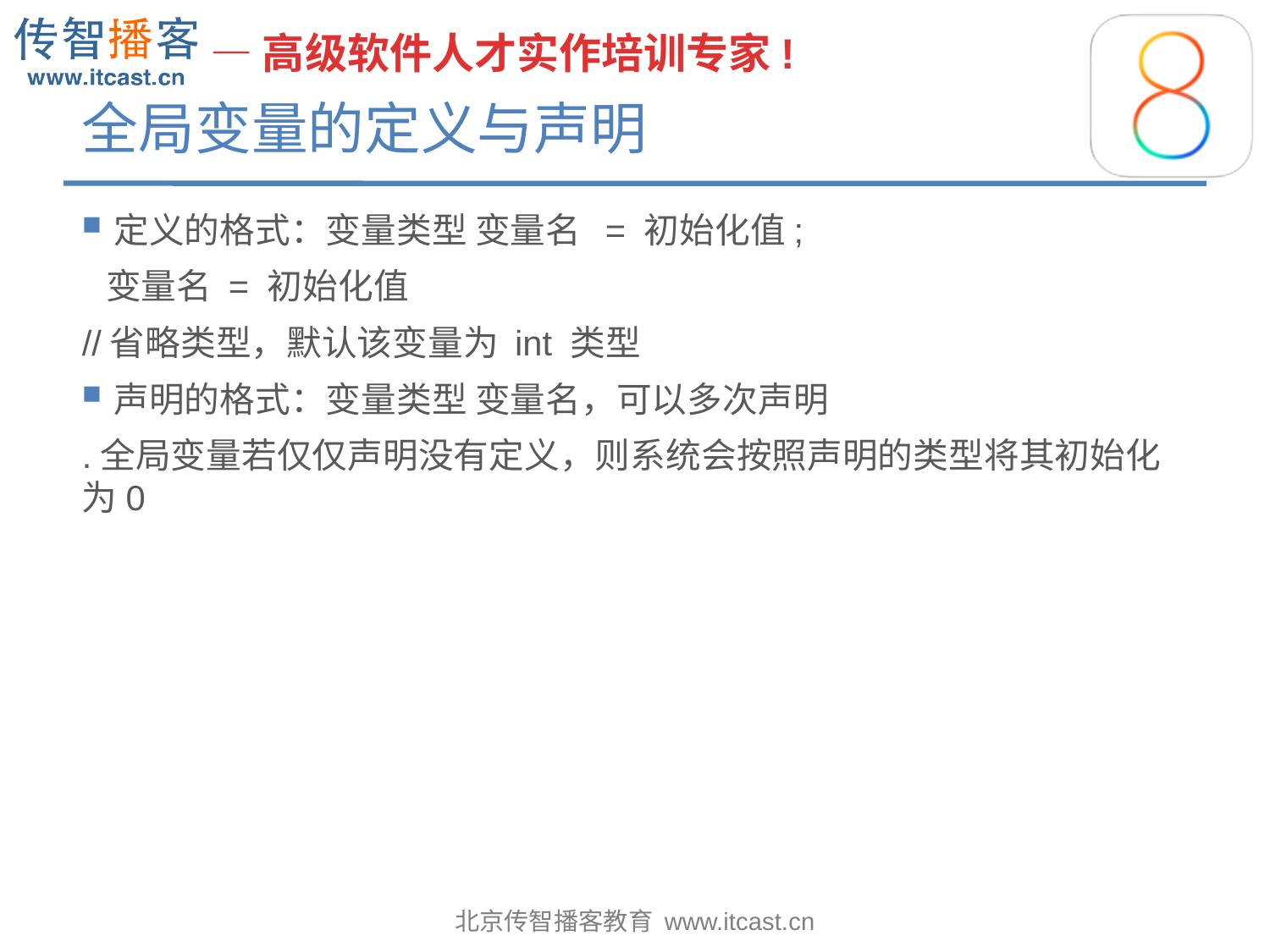

# 全局变量的定义与声明
定义的格式：变量类型 变量名  = 初始化值;
  变量名 = 初始化值
//省略类型，默认该变量为 int 类型
声明的格式：变量类型 变量名，可以多次声明
.全局变量若仅仅声明没有定义，则系统会按照声明的类型将其初始化为0